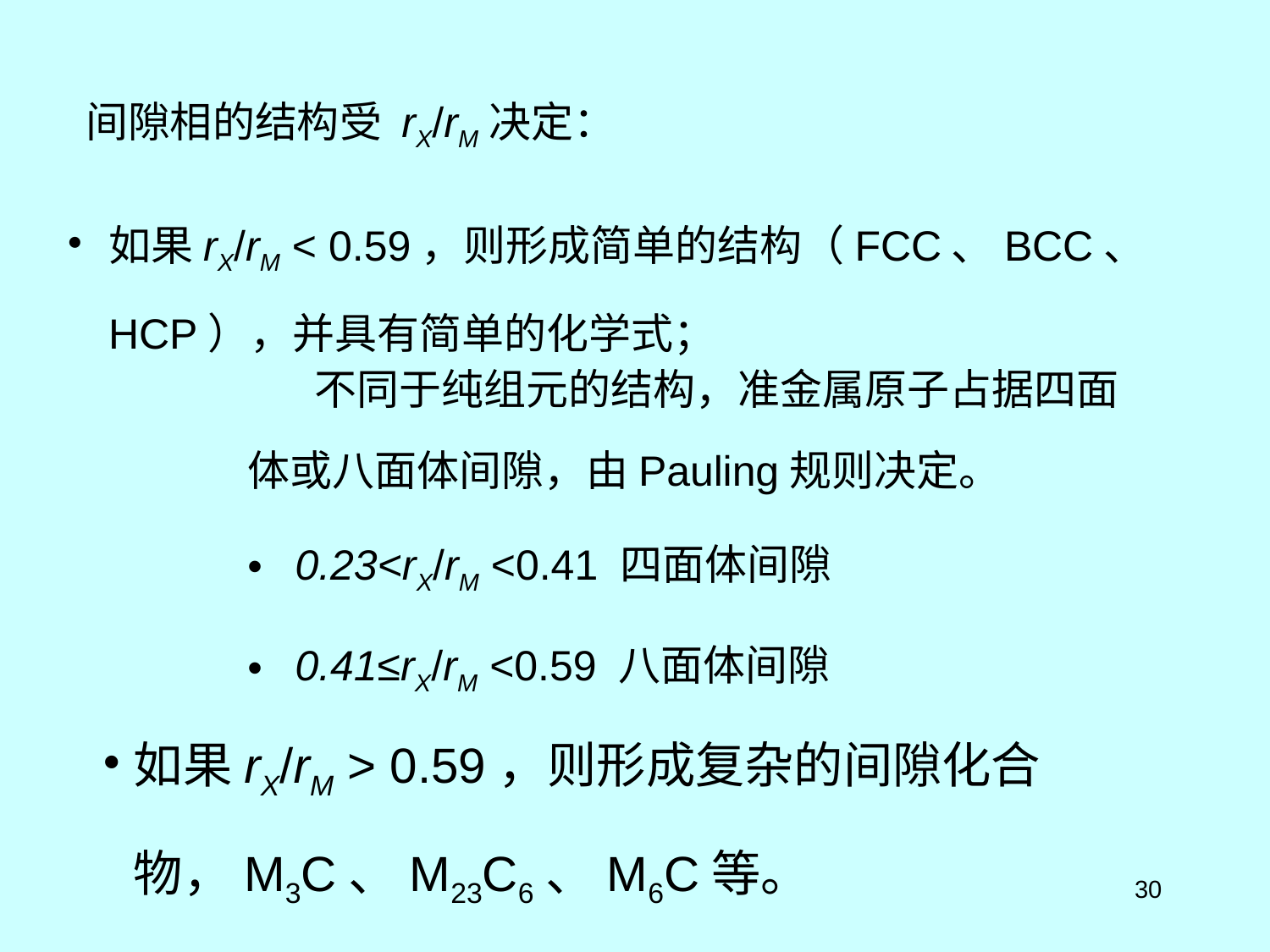

间隙相的结构受 rX/rM决定：
如果rX/rM < 0.59，则形成简单的结构（FCC、BCC、HCP），并具有简单的化学式；
      不同于纯组元的结构，准金属原子占据四面体或八面体间隙，由Pauling规则决定。
0.23<rX/rM <0.41 四面体间隙
0.41≤rX/rM <0.59 八面体间隙
如果rX/rM > 0.59，则形成复杂的间隙化合物，M3C、M23C6、M6C等。
30